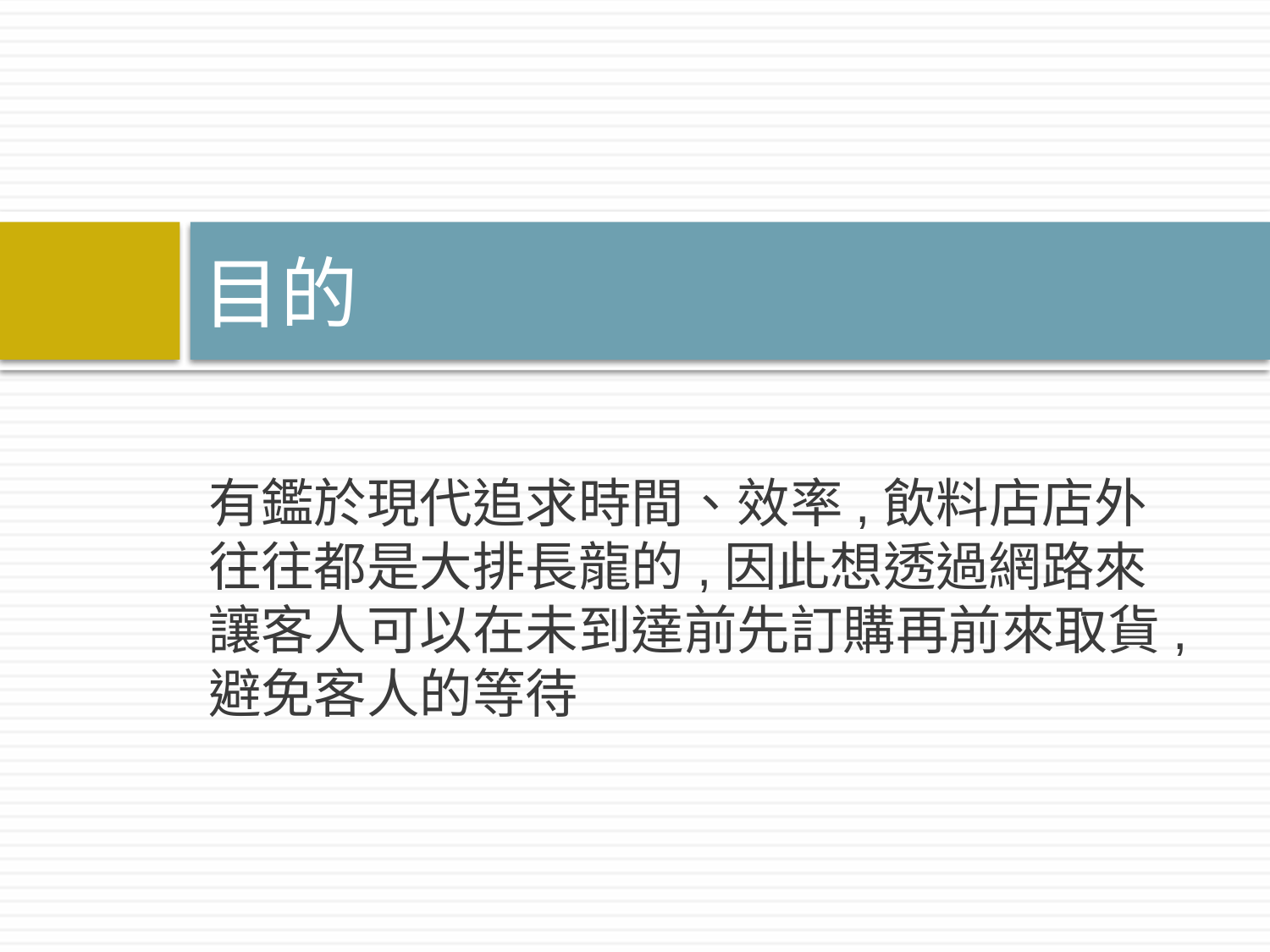

# 目的
有鑑於現代追求時間、效率,飲料店店外往往都是大排長龍的,因此想透過網路來讓客人可以在未到達前先訂購再前來取貨,避免客人的等待